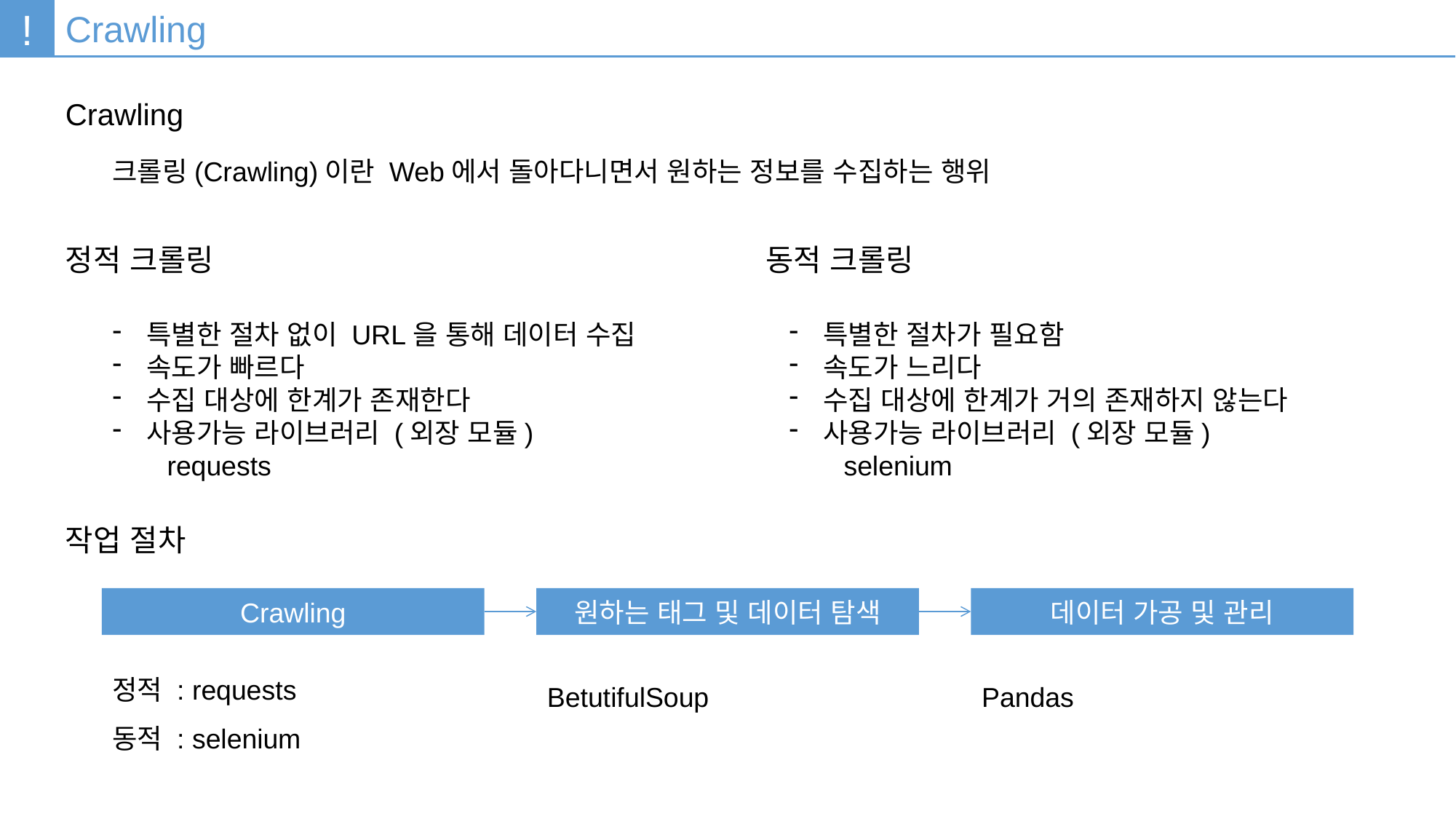

!
Crawling
Crawling
크롤링(Crawling)이란 Web에서 돌아다니면서 원하는 정보를 수집하는 행위
동적 크롤링
정적 크롤링
특별한 절차 없이 URL을 통해 데이터 수집
속도가 빠르다
수집 대상에 한계가 존재한다
사용가능 라이브러리 (외장 모듈)
requests
특별한 절차가 필요함
속도가 느리다
수집 대상에 한계가 거의 존재하지 않는다
사용가능 라이브러리 (외장 모듈)
selenium
작업 절차
Crawling
원하는 태그 및 데이터 탐색
데이터 가공 및 관리
정적 : requests
동적 : selenium
BetutifulSoup
Pandas